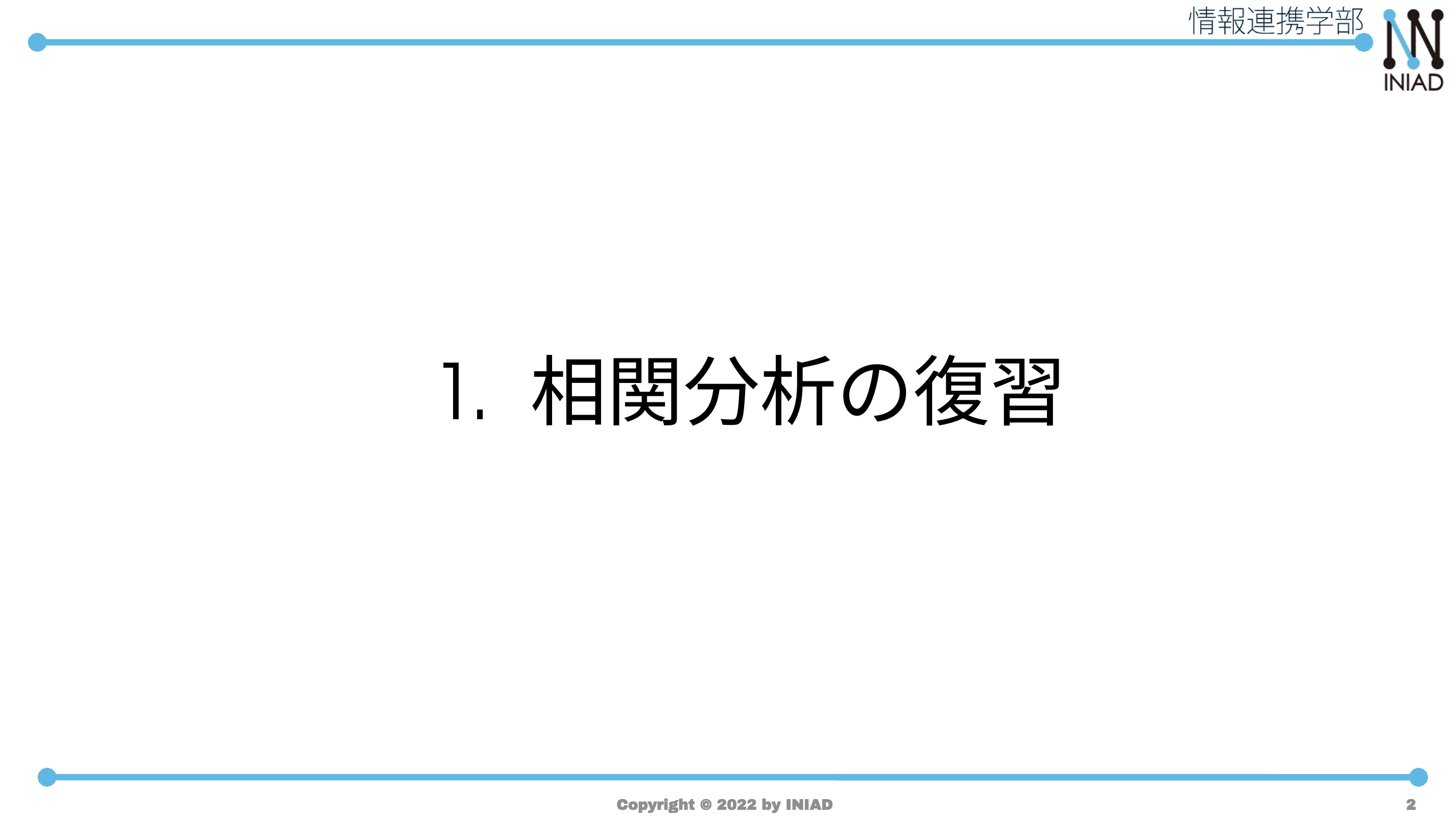

# 1. 相関分析の復習
Copyright © 2022 by INIAD
2